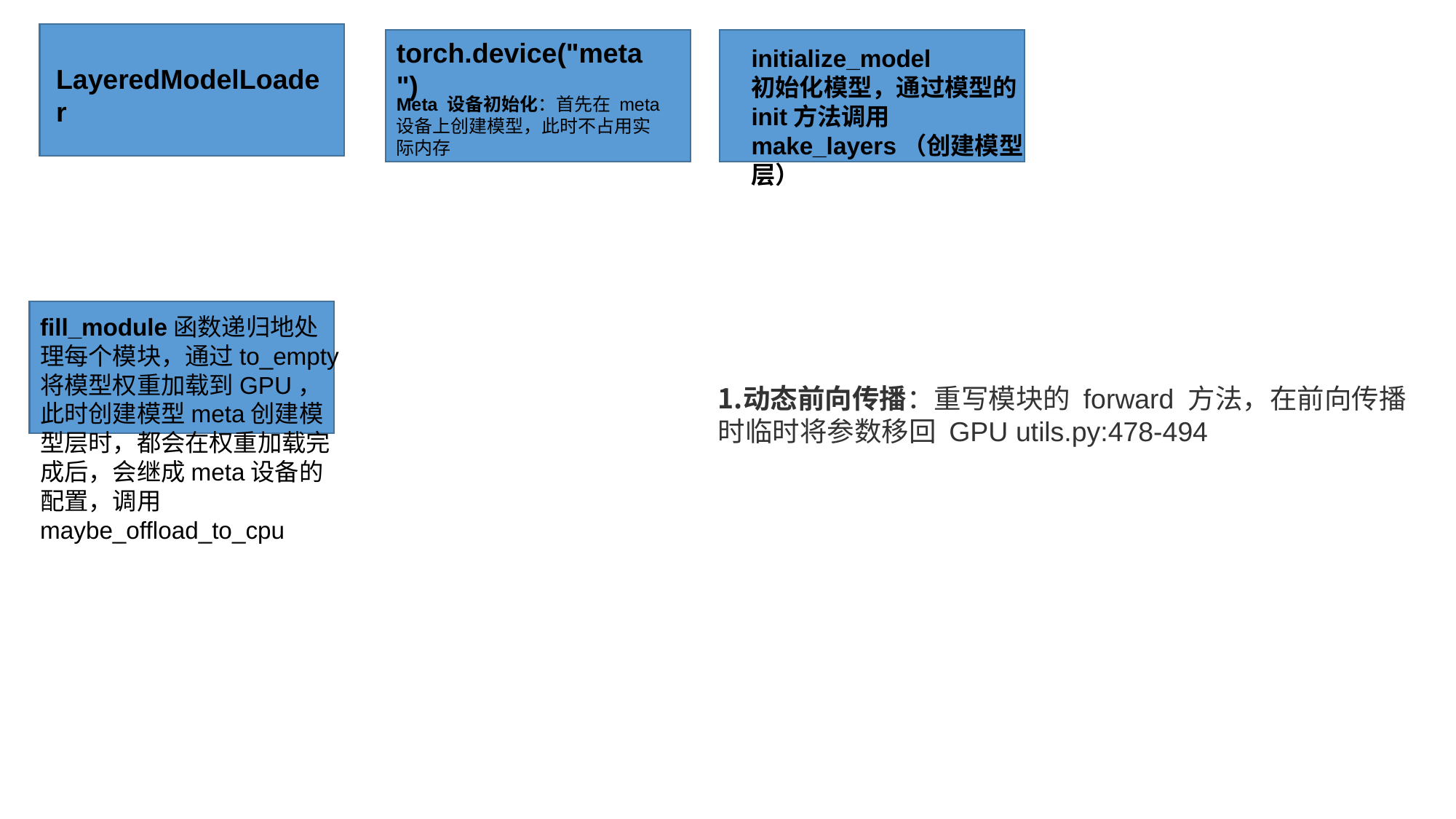

torch.device("meta")
Meta 设备初始化：首先在 meta 设备上创建模型，此时不占用实际内存

initialize_model
初始化模型，通过模型的init方法调用make_layers（创建模型层）

LayeredModelLoader

fill_module函数递归地处理每个模块，通过to_empty将模型权重加载到GPU，此时创建模型meta创建模型层时，都会在权重加载完成后，会继成meta设备的配置，调用maybe_offload_to_cpu

动态前向传播：重写模块的 forward 方法，在前向传播时临时将参数移回 GPU utils.py:478-494